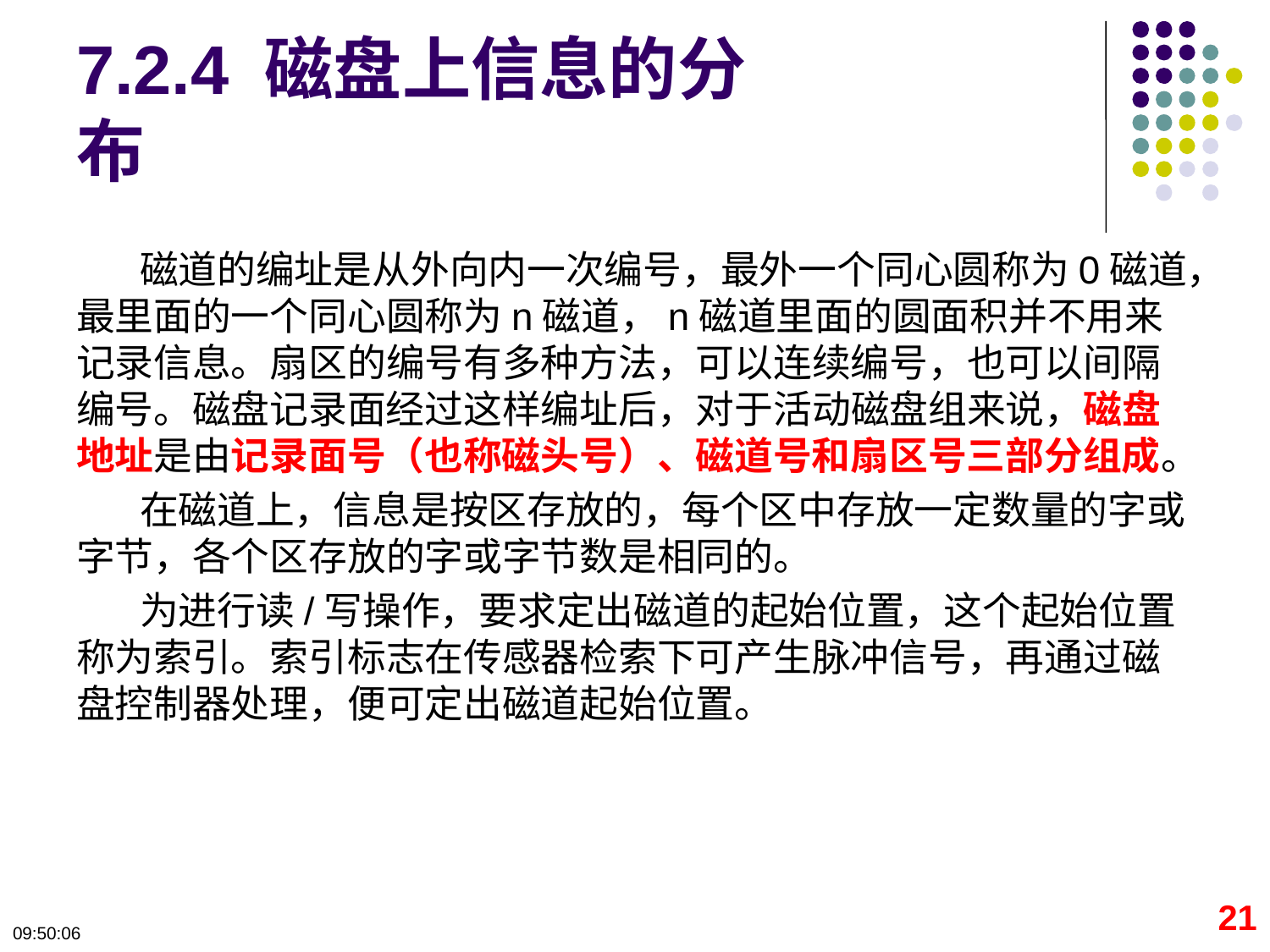

# 7.2.4 磁盘上信息的分布
磁道的编址是从外向内一次编号，最外一个同心圆称为0磁道，最里面的一个同心圆称为n磁道，n磁道里面的圆面积并不用来记录信息。扇区的编号有多种方法，可以连续编号，也可以间隔编号。磁盘记录面经过这样编址后，对于活动磁盘组来说，磁盘地址是由记录面号（也称磁头号）、磁道号和扇区号三部分组成。
在磁道上，信息是按区存放的，每个区中存放一定数量的字或字节，各个区存放的字或字节数是相同的。
为进行读/写操作，要求定出磁道的起始位置，这个起始位置称为索引。索引标志在传感器检索下可产生脉冲信号，再通过磁盘控制器处理，便可定出磁道起始位置。
21
09:50:06